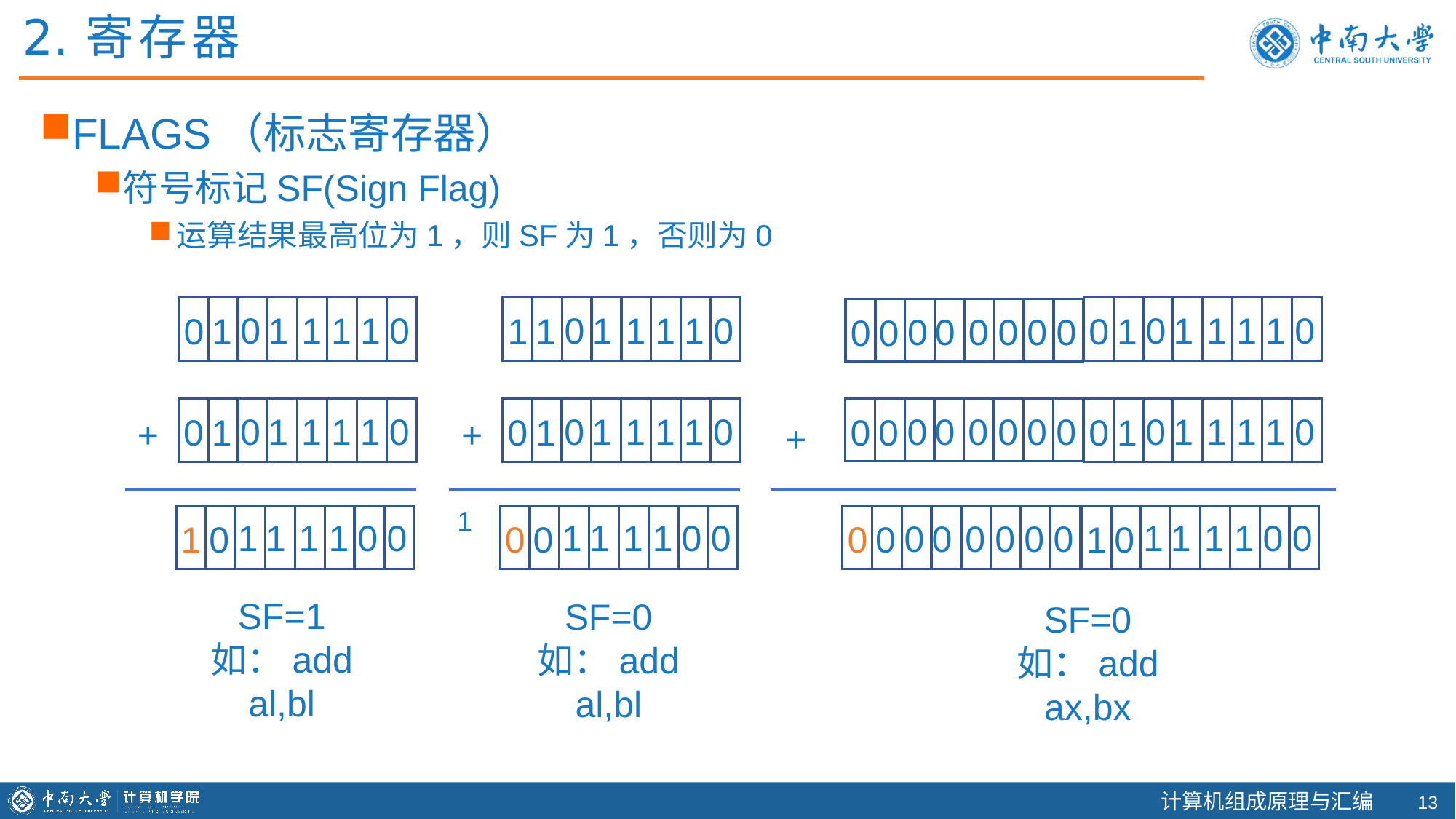

2.寄存器
FLAGS（标志寄存器）
符号标记SF(Sign Flag)
运算结果最高位为1，则SF为1，否则为0

0
1
0
1
0
1
1
1
1
1
1
0
1
1
0
1
1
0
1
1
1
0
0
1
0
0
0
0
0
0
0
0

0
1
0
1
0
1
1
1
1
1
1
0
1
1
0
1
1
0
0
0
0
0
0
0
1
1
1
0
0
0
0
0
+
+
+
1

1
1
1
1
1
1
1
1
1
1
0
0
1
0
0
1
0
0
0
0
0
0
0
0
0
0
0
1
1
0
0
0
SF=1
如：add al,bl
SF=0
如：add al,bl
SF=0
如：add ax,bx
13